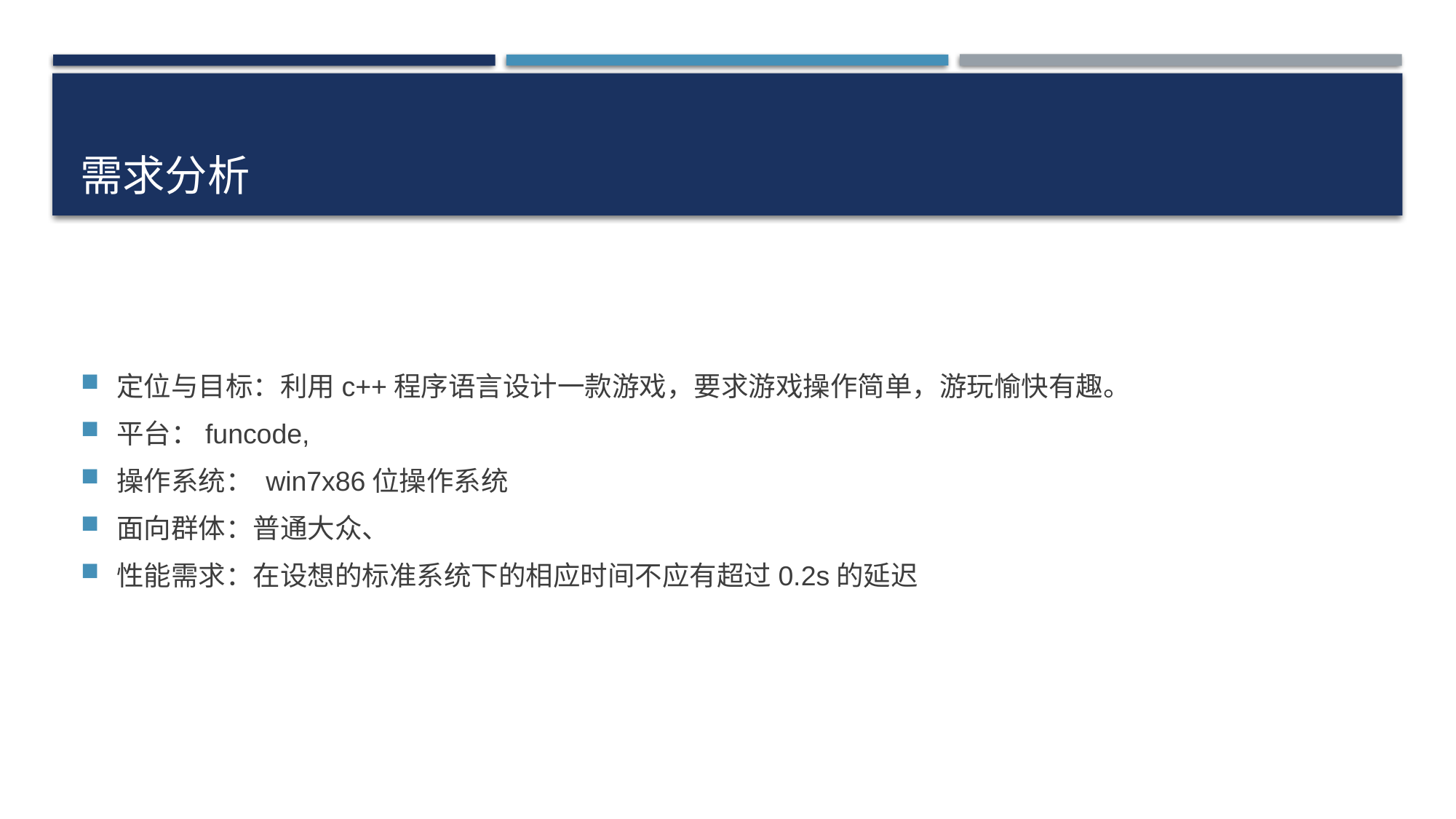

# 需求分析
定位与目标：利用c++程序语言设计一款游戏，要求游戏操作简单，游玩愉快有趣。
平台：funcode,
操作系统： win7x86位操作系统
面向群体：普通大众、
性能需求：在设想的标准系统下的相应时间不应有超过0.2s的延迟